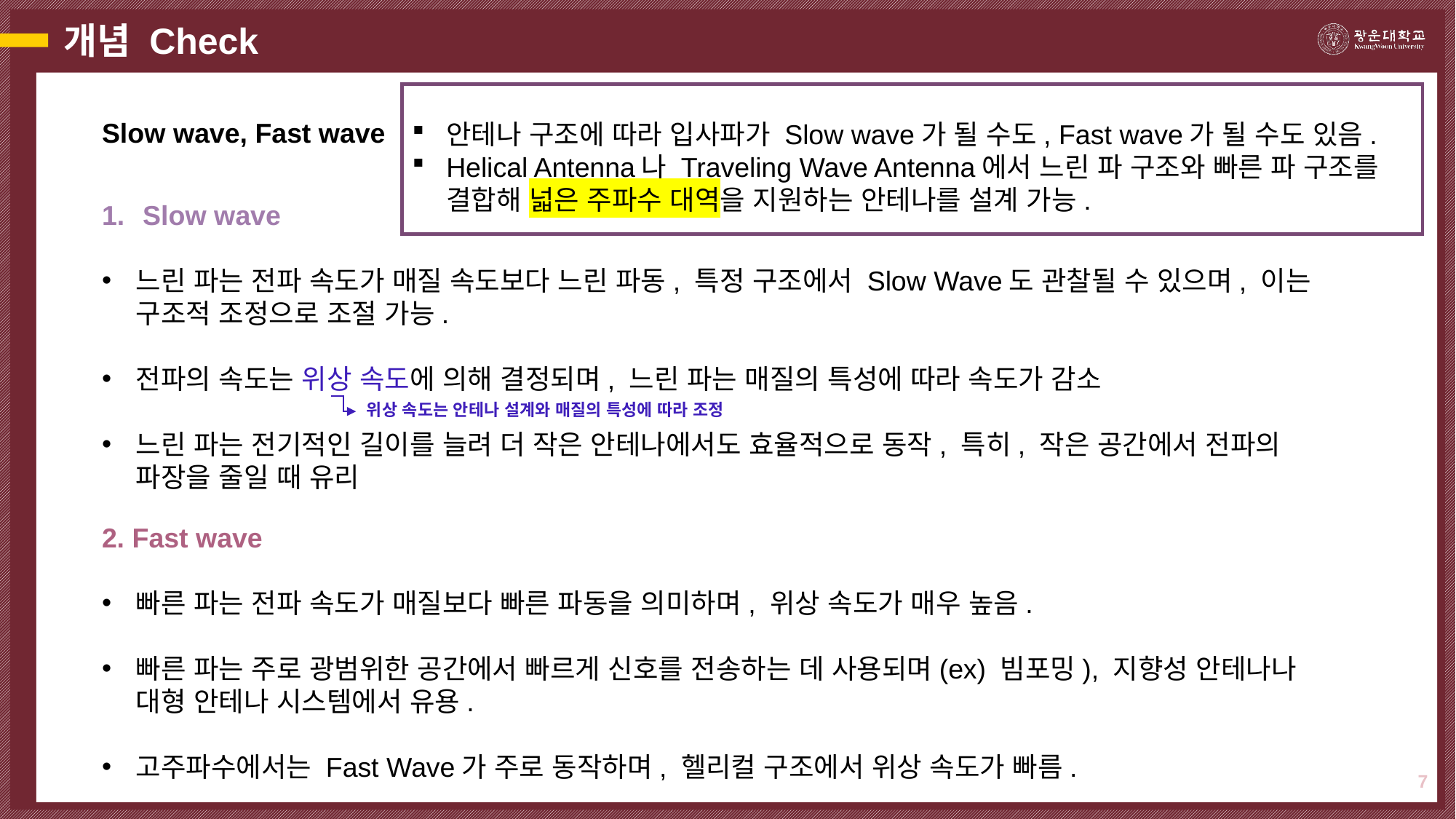

# 개념 Check

Slow wave, Fast wave
안테나 구조에 따라 입사파가 Slow wave가 될 수도, Fast wave가 될 수도 있음.
Helical Antenna나 Traveling Wave Antenna에서 느린 파 구조와 빠른 파 구조를 결합해 넓은 주파수 대역을 지원하는 안테나를 설계 가능.
Slow wave

느린 파는 전파 속도가 매질 속도보다 느린 파동, 특정 구조에서 Slow Wave도 관찰될 수 있으며, 이는 구조적 조정으로 조절 가능.

전파의 속도는 위상 속도에 의해 결정되며, 느린 파는 매질의 특성에 따라 속도가 감소

느린 파는 전기적인 길이를 늘려 더 작은 안테나에서도 효율적으로 동작, 특히, 작은 공간에서 전파의 파장을 줄일 때 유리
위상 속도는 안테나 설계와 매질의 특성에 따라 조정
2. Fast wave

빠른 파는 전파 속도가 매질보다 빠른 파동을 의미하며, 위상 속도가 매우 높음.

빠른 파는 주로 광범위한 공간에서 빠르게 신호를 전송하는 데 사용되며(ex) 빔포밍), 지향성 안테나나 대형 안테나 시스템에서 유용.

고주파수에서는 Fast Wave가 주로 동작하며, 헬리컬 구조에서 위상 속도가 빠름.
7